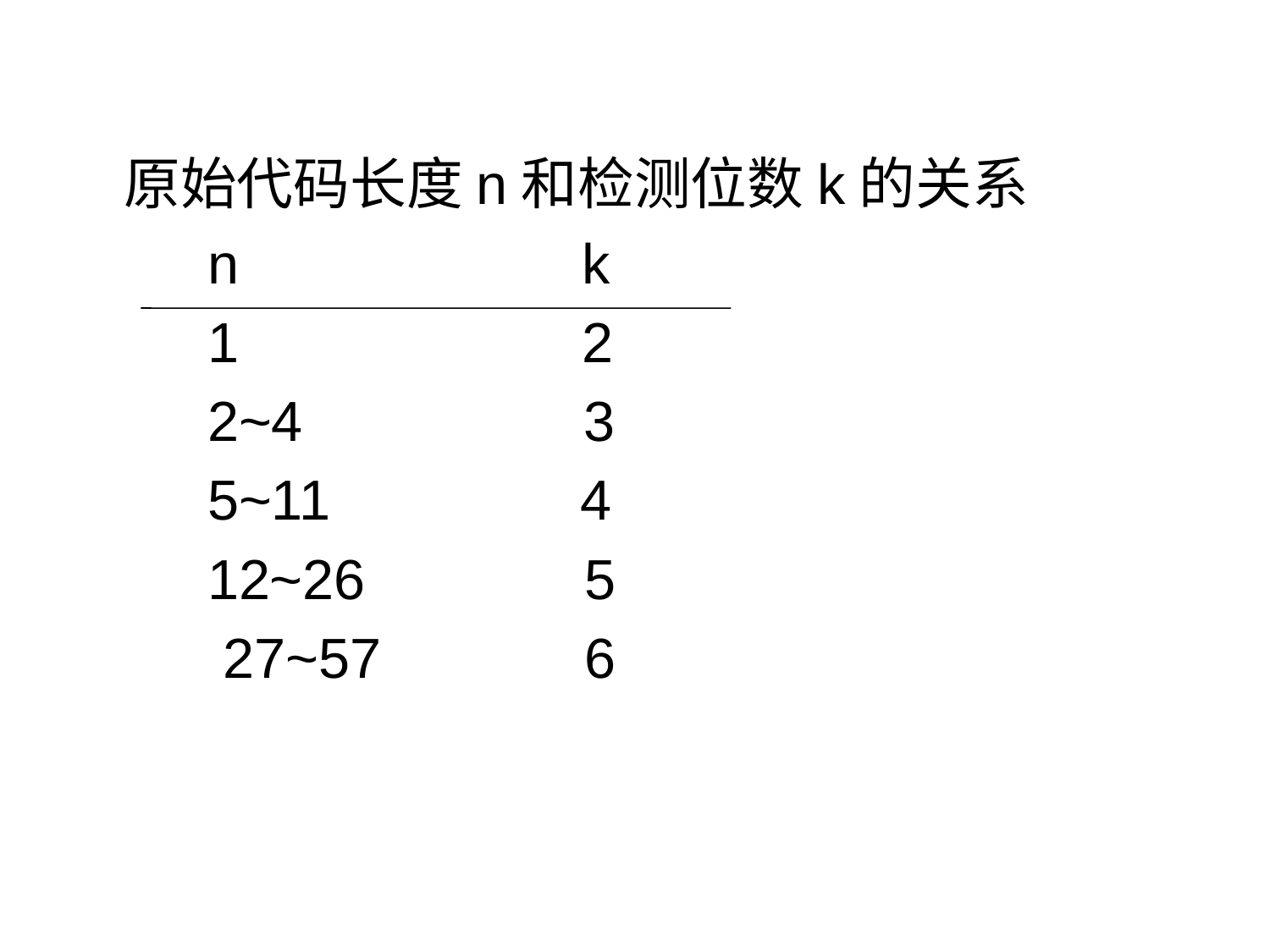

原始代码长度n和检测位数k的关系
       n                      k
       1                      2
       2~4                  3
       5~11                4
       12~26              5
        27~57             6